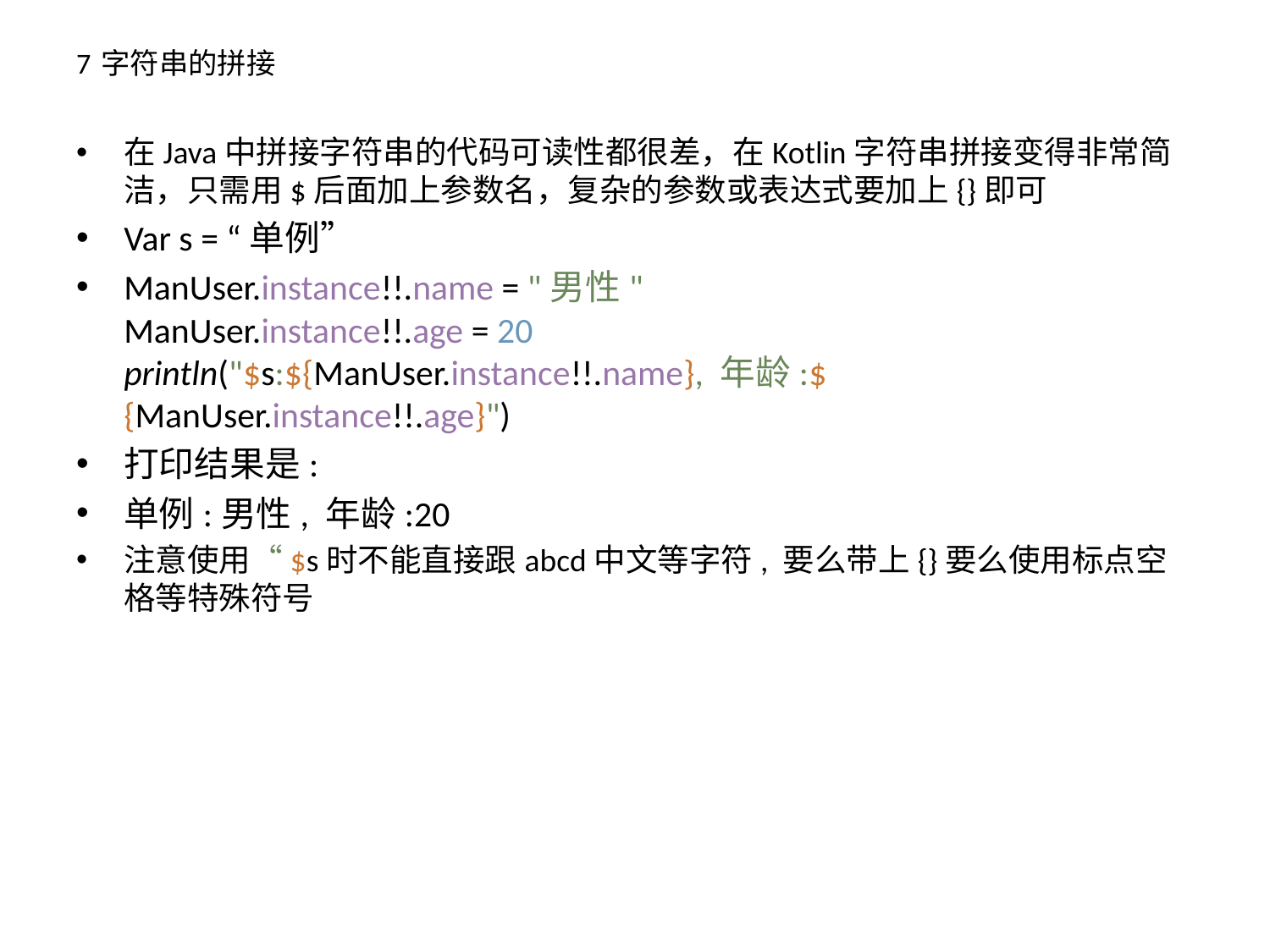

# 7 字符串的拼接
在Java中拼接字符串的代码可读性都很差，在Kotlin字符串拼接变得非常简洁，只需用$后面加上参数名，复杂的参数或表达式要加上{}即可
Var s = “单例”
ManUser.instance!!.name = "男性"
ManUser.instance!!.age = 20
println("$s:${ManUser.instance!!.name}, 年龄:${ManUser.instance!!.age}")
打印结果是:
单例:男性, 年龄:20
注意使用“$s时不能直接跟abcd中文等字符, 要么带上{}要么使用标点空格等特殊符号